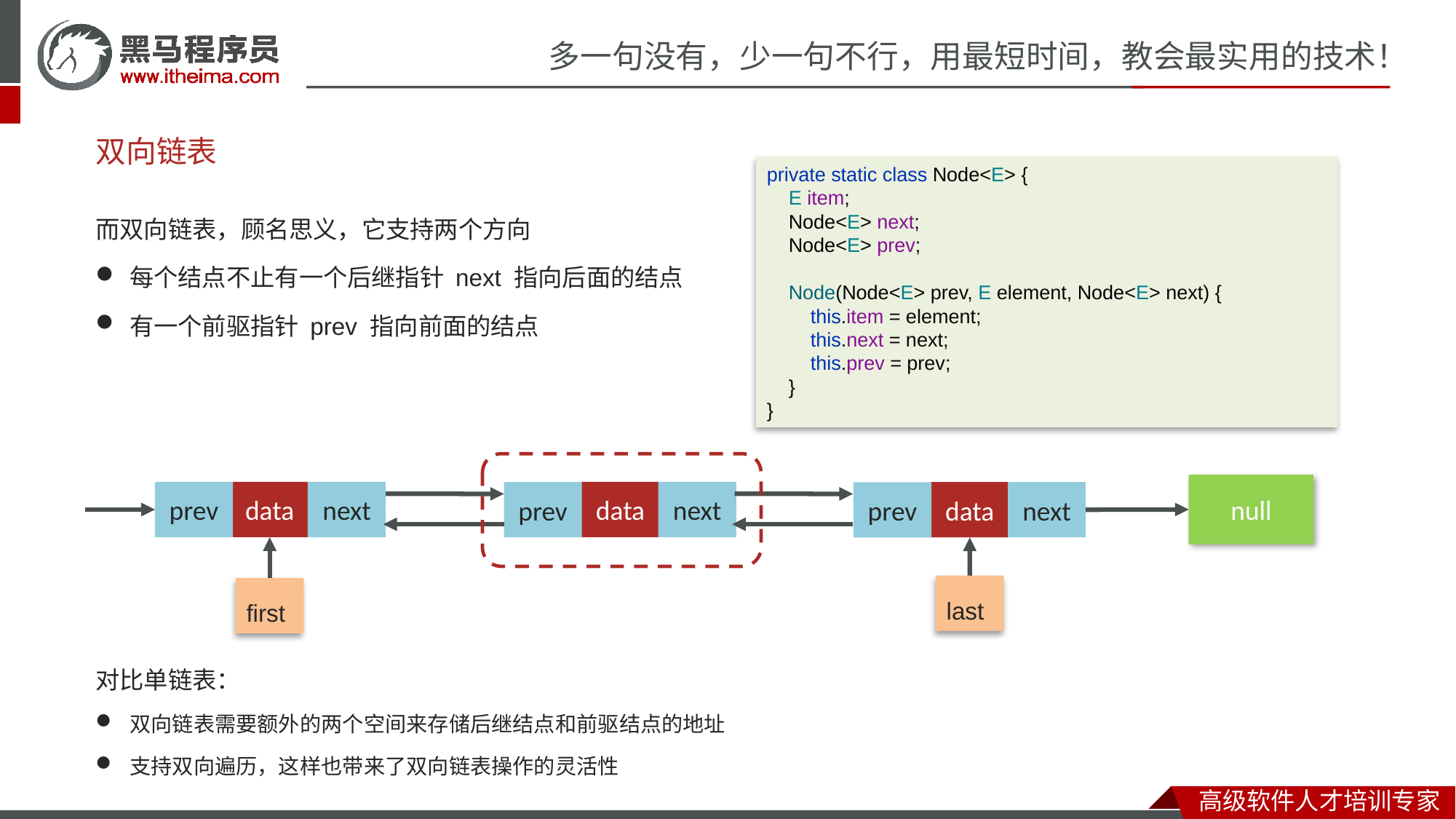

# 双向链表
private static class Node<E> {
    E item;
    Node<E> next;
    Node<E> prev;
    Node(Node<E> prev, E element, Node<E> next) {
        this.item = element;
        this.next = next;
        this.prev = prev;
    }
}
而双向链表，顾名思义，它支持两个方向
每个结点不止有一个后继指针 next 指向后面的结点
有一个前驱指针 prev 指向前面的结点

null
prev
next
data
next
data
prev
next
data
prev
first
last
对比单链表：
双向链表需要额外的两个空间来存储后继结点和前驱结点的地址
支持双向遍历，这样也带来了双向链表操作的灵活性